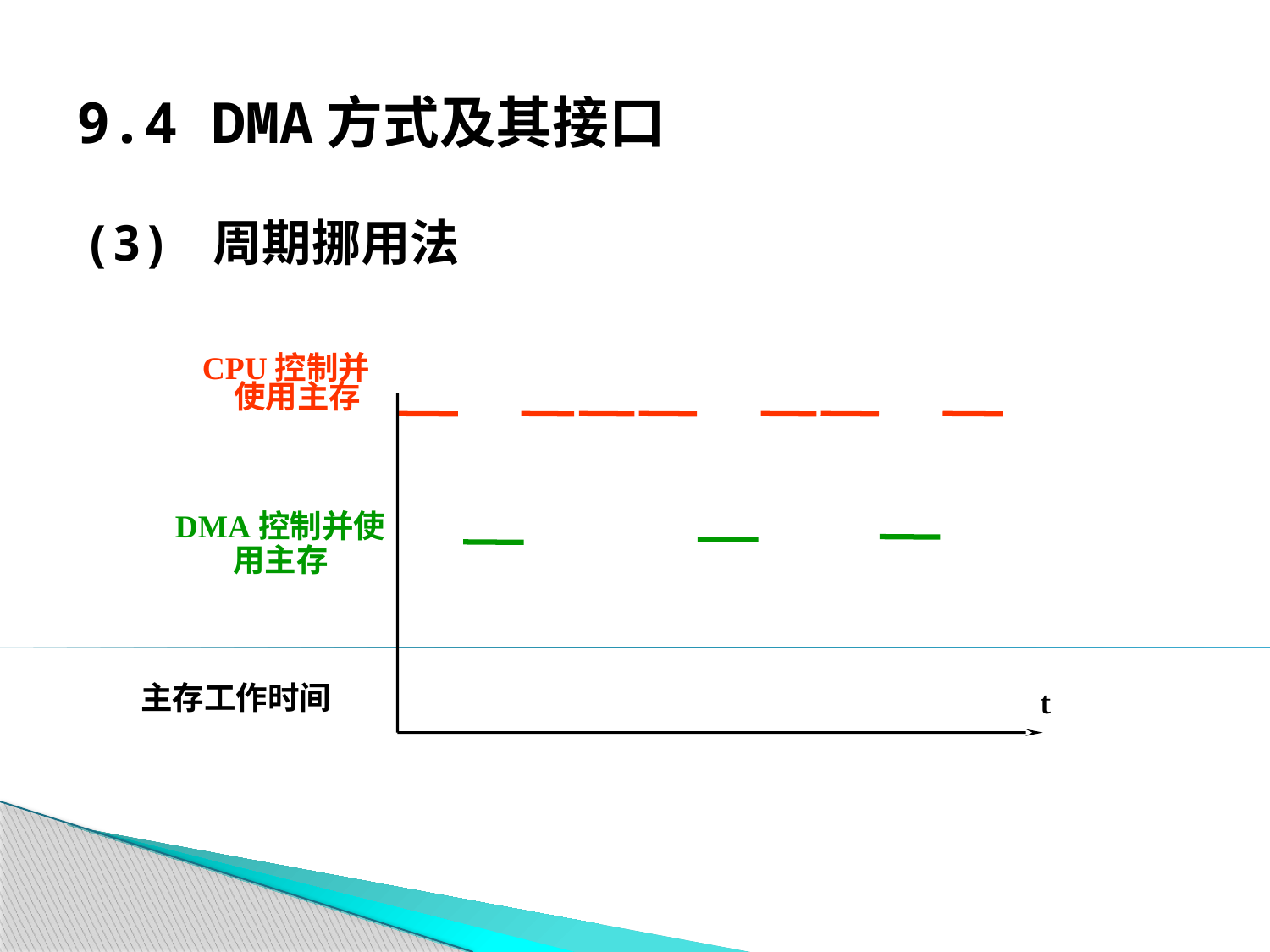

# 9.4 DMA方式及其接口
(3) 周期挪用法
CPU控制并
  使用主存

DMA控制并使用主存
主存工作时间
t